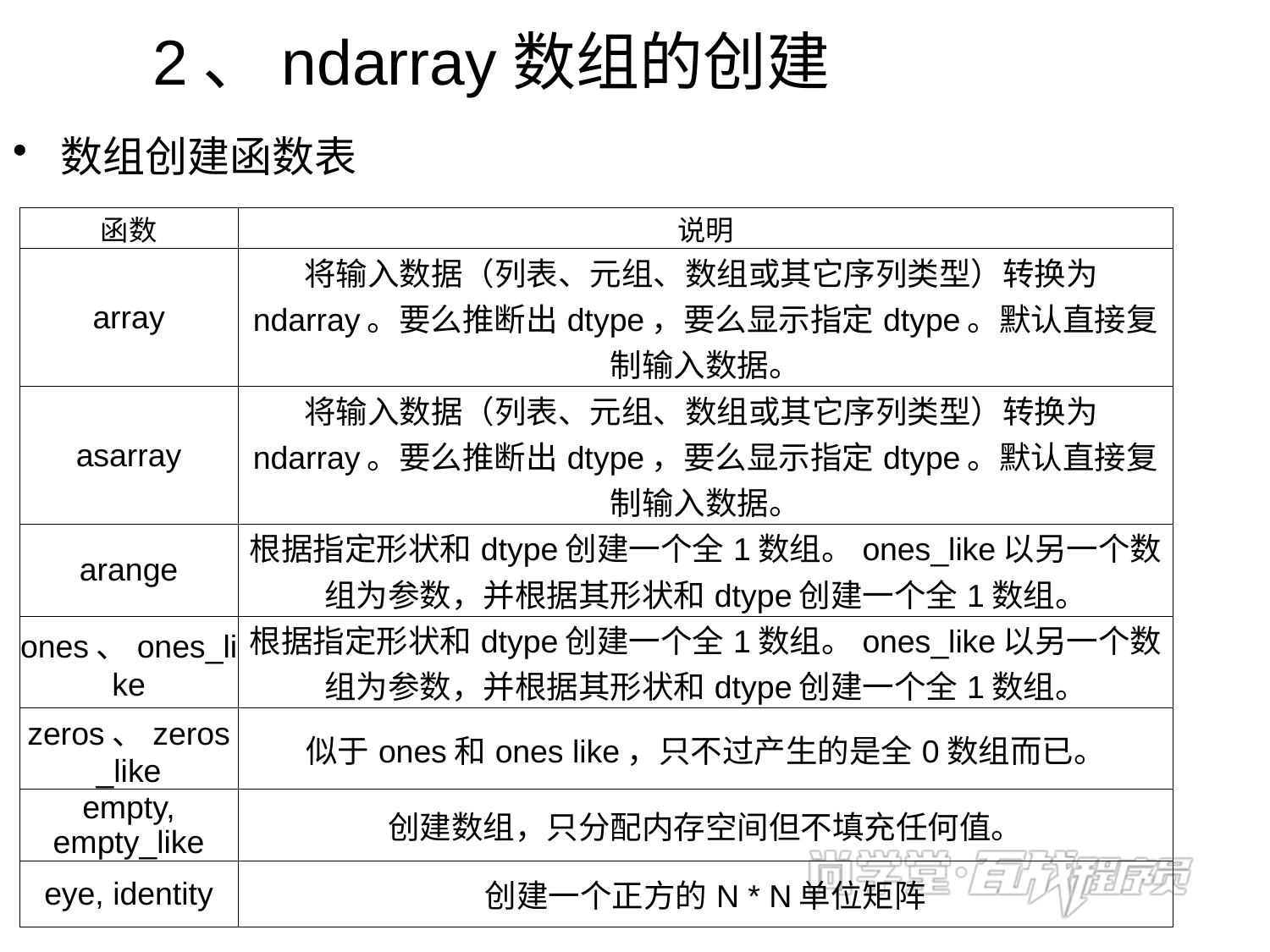

# 2、ndarray数组的创建
数组创建函数表

| 函数 | 说明 |
| --- | --- |
| array | 将输入数据（列表、元组、数组或其它序列类型）转换为ndarray。要么推断出dtype，要么显示指定dtype。默认直接复制输入数据。 |
| asarray | 将输入数据（列表、元组、数组或其它序列类型）转换为ndarray。要么推断出dtype，要么显示指定dtype。默认直接复制输入数据。 |
| arange | 根据指定形状和dtype创建一个全1数组。ones\_like以另一个数组为参数，并根据其形状和dtype创建一个全1数组。 |
| ones、ones\_like | 根据指定形状和dtype创建一个全1数组。ones\_like以另一个数组为参数，并根据其形状和dtype创建一个全1数组。 |
| zeros、zeros\_like | 似于ones和ones like，只不过产生的是全0数组而已。 |
| empty, empty\_like | 创建数组，只分配内存空间但不填充任何值。 |
| eye, identity | 创建一个正方的N \* N单位矩阵 |